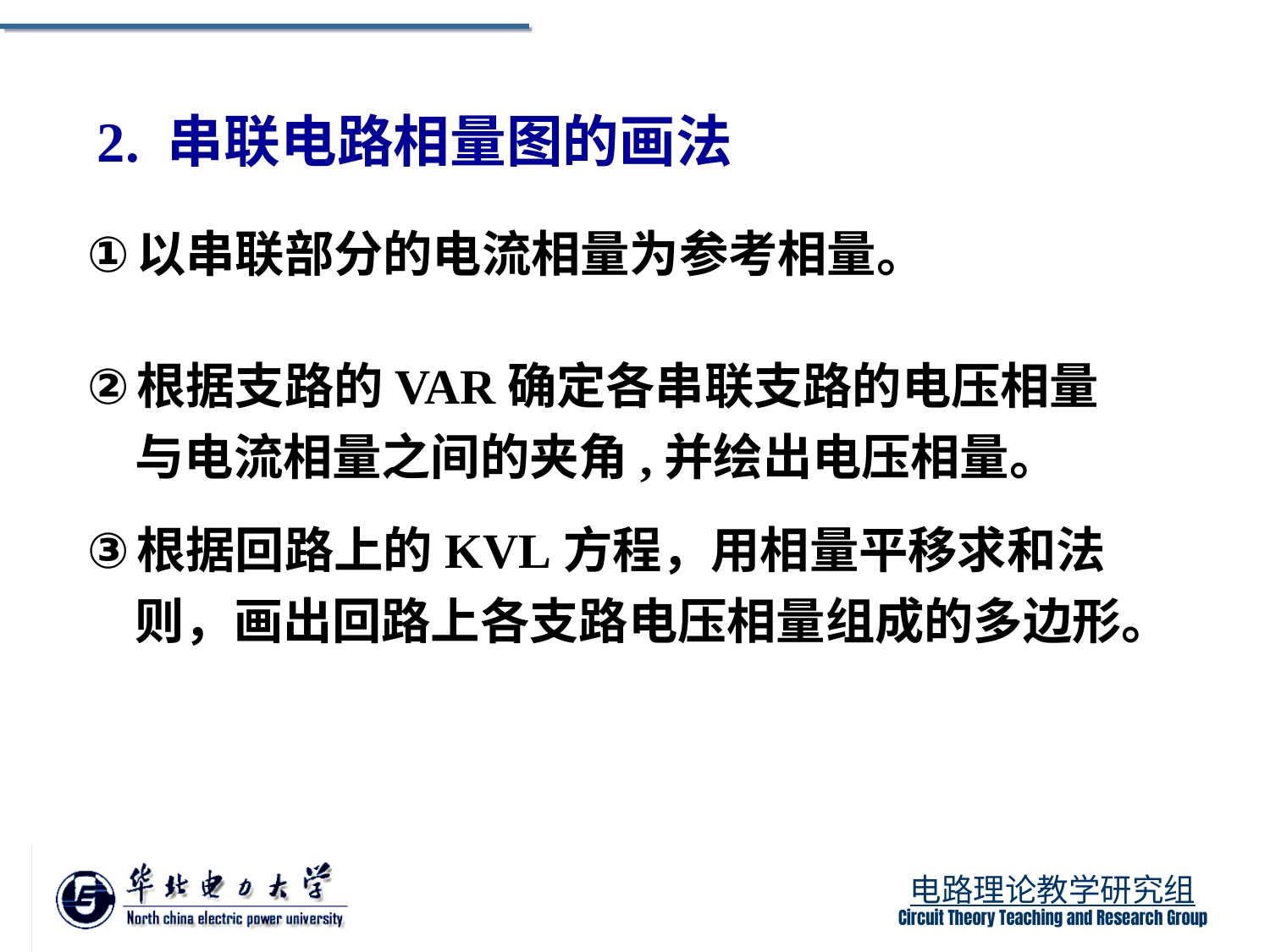

2. 串联电路相量图的画法
以串联部分的电流相量为参考相量。
根据支路的VAR确定各串联支路的电压相量与电流相量之间的夹角,并绘出电压相量。
根据回路上的KVL方程，用相量平移求和法则，画出回路上各支路电压相量组成的多边形。